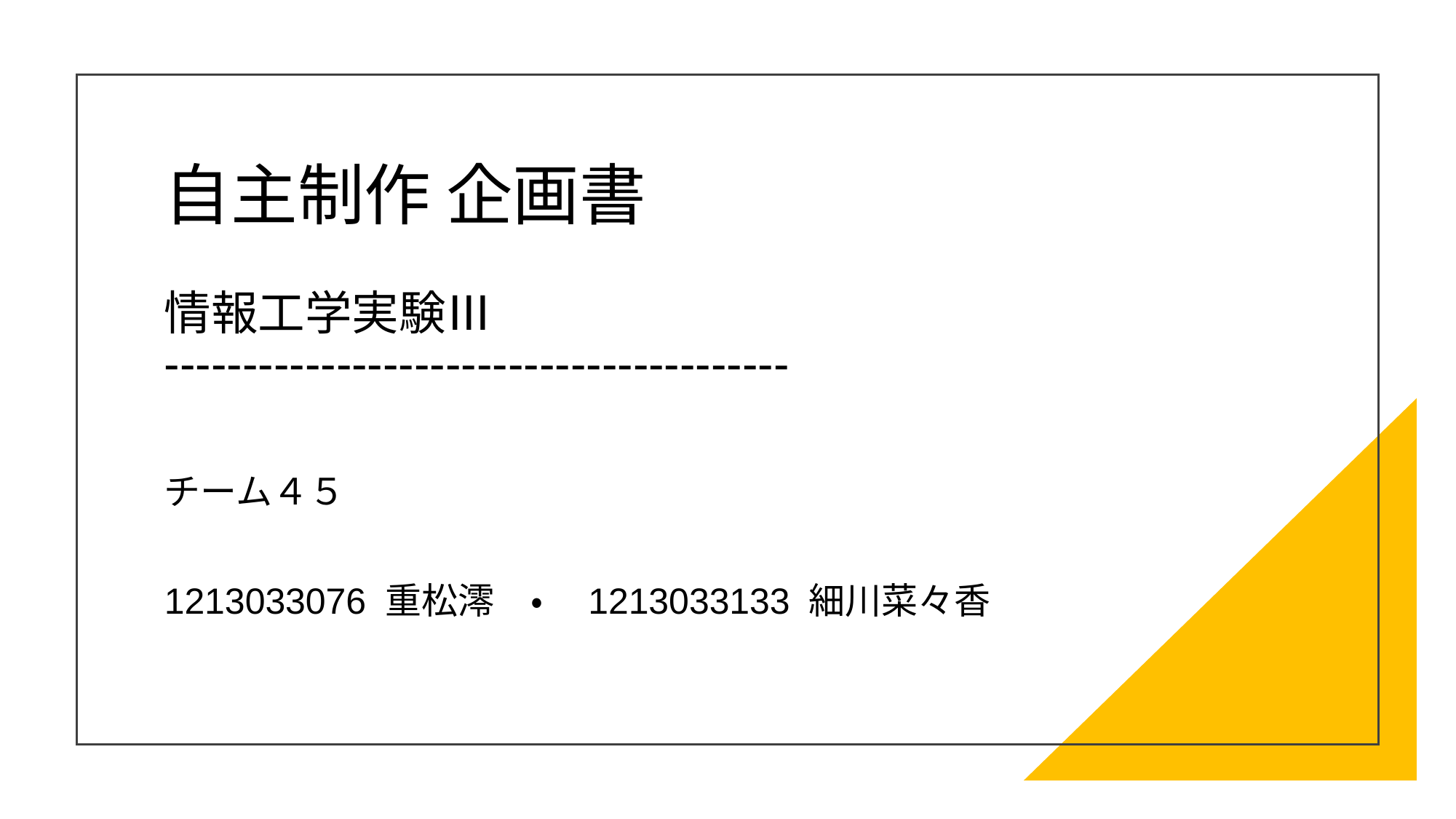

# 自主制作 企画書 情報工学実験Ⅲ ----------------------------------------

チーム４５

1213033076 重松澪　・　1213033133 細川菜々香